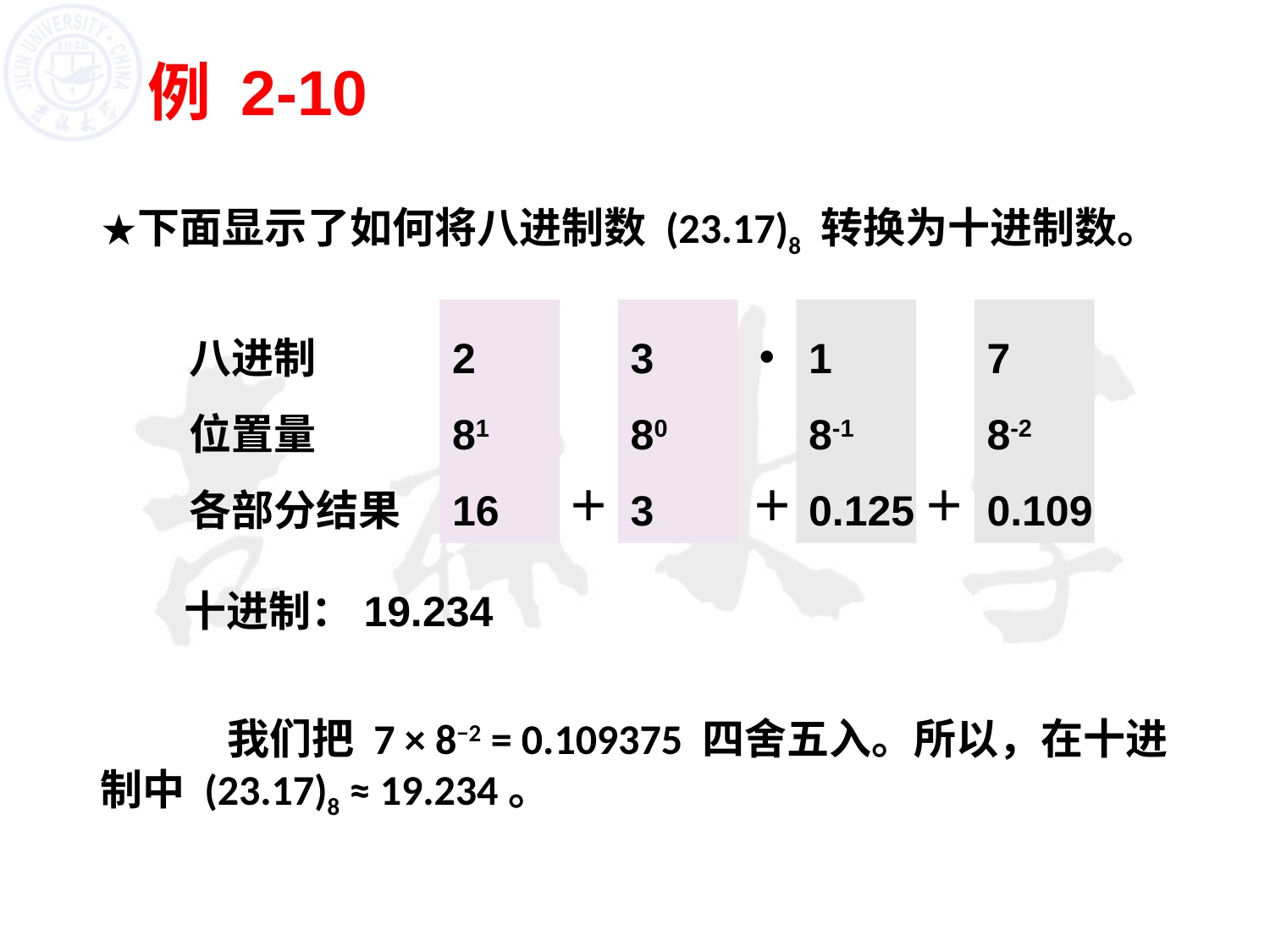

# 例 2-10
下面显示了如何将八进制数 (23.17)8 转换为十进制数。

	我们把 7 × 8−2 = 0.109375 四舍五入。所以，在十进制中 (23.17)8 ≈ 19.234。

八进制
位置量
各部分结果
2
81
16
3
80
3
1
8-1
0.125
7
8-2
0.109
＋
＋
＋
•
十进制：19.234